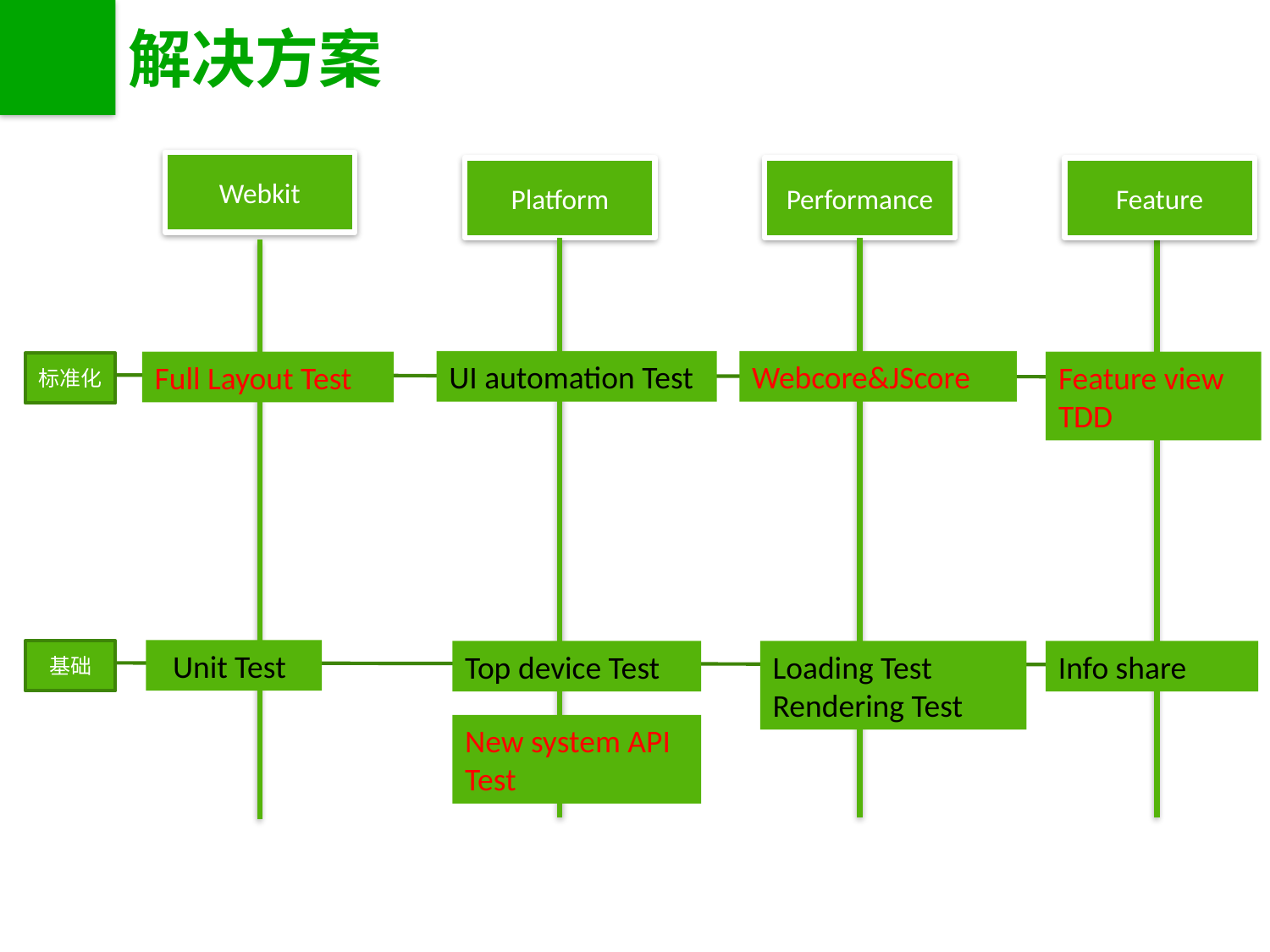

# 解决方案
Webkit
Platform
Performance
Feature
UI automation Test
Webcore&JScore
Full Layout Test
Feature view
TDD
标准化
  Unit Test
基础
Top device Test
Loading Test
Rendering Test
Info share
New system API Test